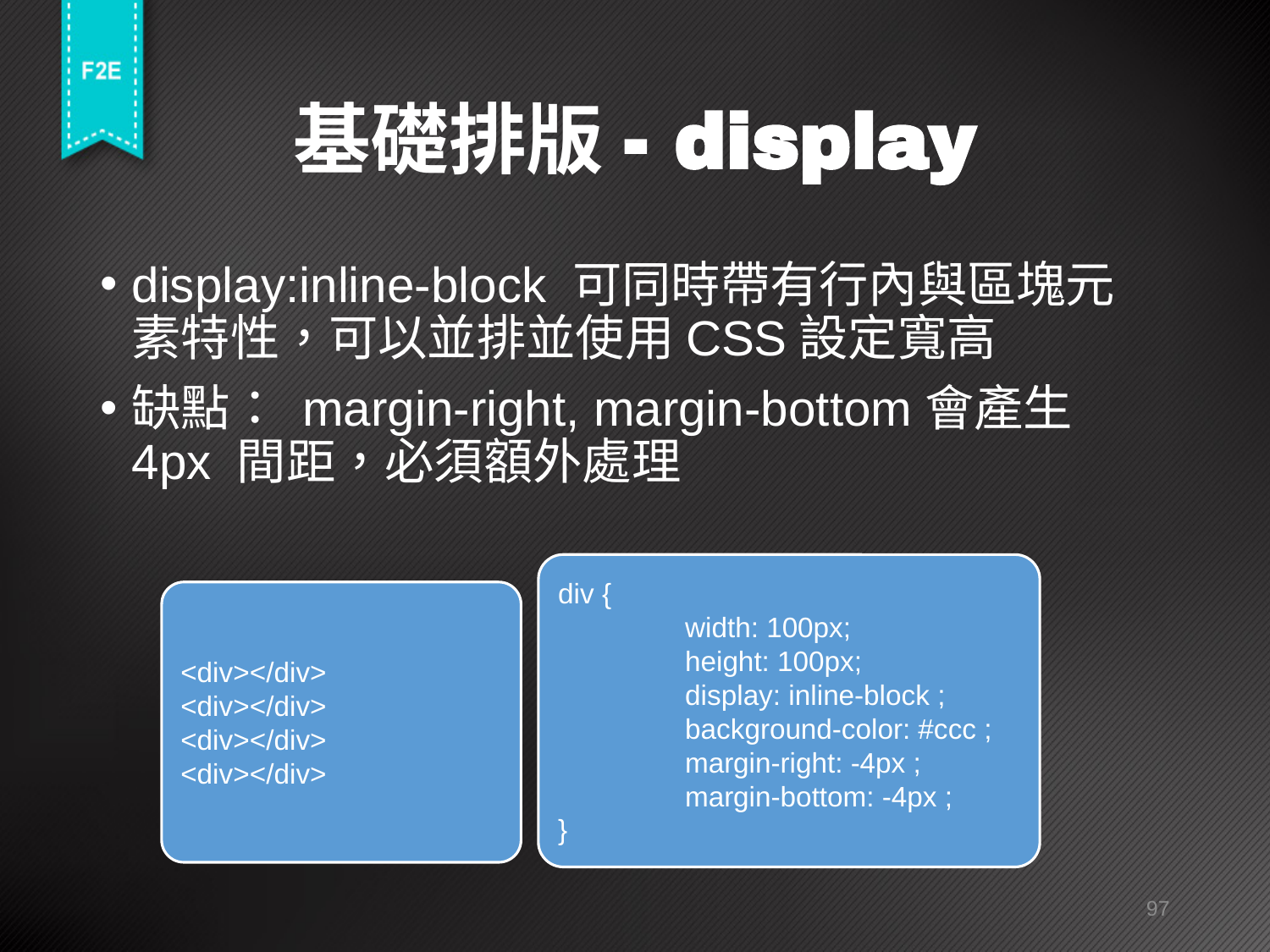

# 基礎排版- display
display:inline-block 可同時帶有行內與區塊元素特性，可以並排並使用CSS設定寬高
缺點： margin-right, margin-bottom會產生 4px 間距，必須額外處理
div {
	width: 100px;
	height: 100px;
	display: inline-block ;
	background-color: #ccc ;
	margin-right: -4px ;
	margin-bottom: -4px ;
}
<div></div>
<div></div>
<div></div>
<div></div>
97